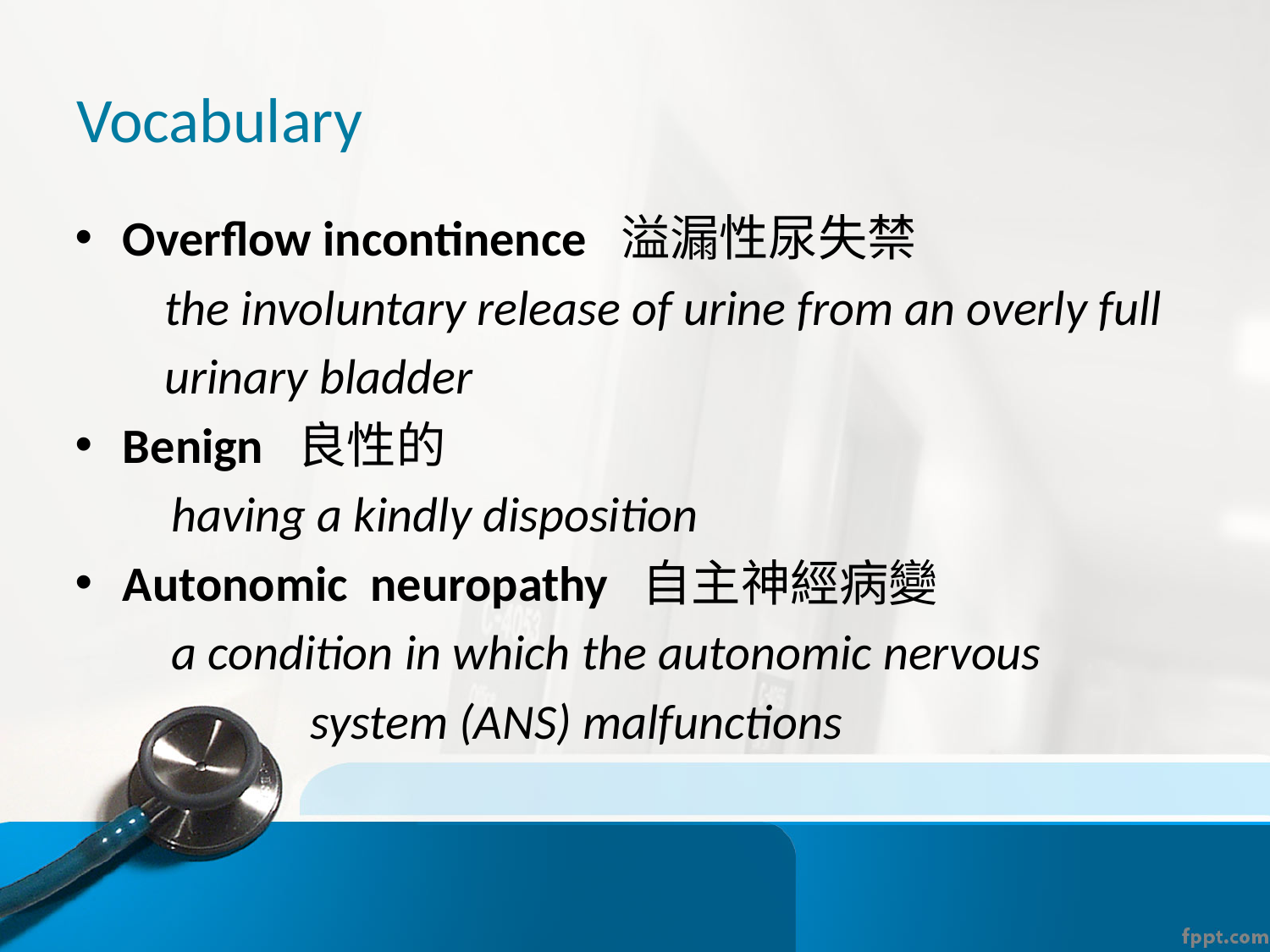

# Vocabulary
Overflow incontinence  溢漏性尿失禁
        the involuntary release of urine from an overly full
        urinary bladder
Benign  良性的
       having a kindly disposition
Autonomic  neuropathy  自主神經病變
       a condition in which the autonomic nervous
                     system (ANS) malfunctions